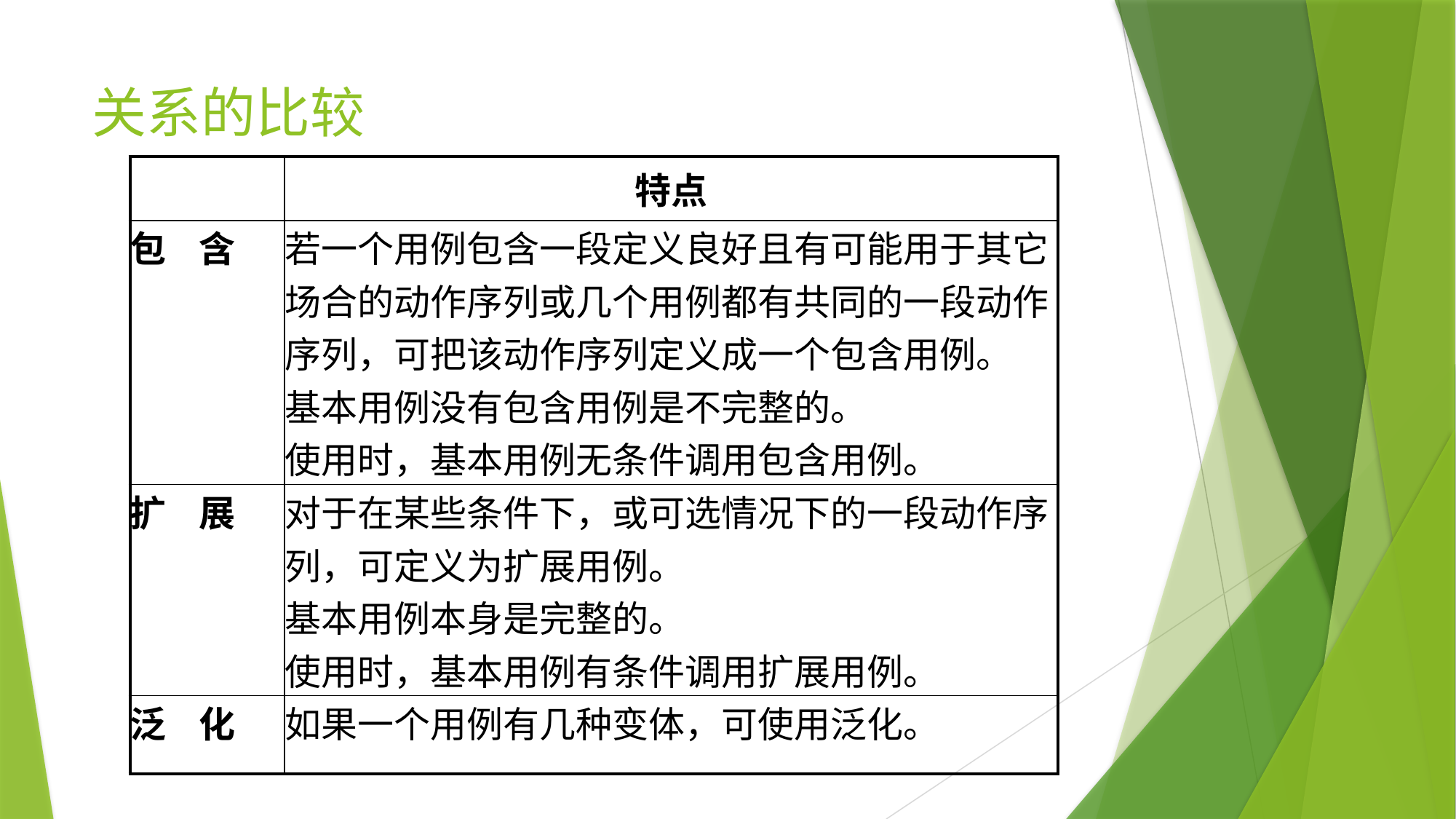

# 关系的比较
|  | 特点 |
| --- | --- |
| 包 含 | 若一个用例包含一段定义良好且有可能用于其它场合的动作序列或几个用例都有共同的一段动作序列，可把该动作序列定义成一个包含用例。 基本用例没有包含用例是不完整的。 使用时，基本用例无条件调用包含用例。 |
| 扩 展 | 对于在某些条件下，或可选情况下的一段动作序列，可定义为扩展用例。 基本用例本身是完整的。 使用时，基本用例有条件调用扩展用例。 |
| 泛 化 | 如果一个用例有几种变体，可使用泛化。 |